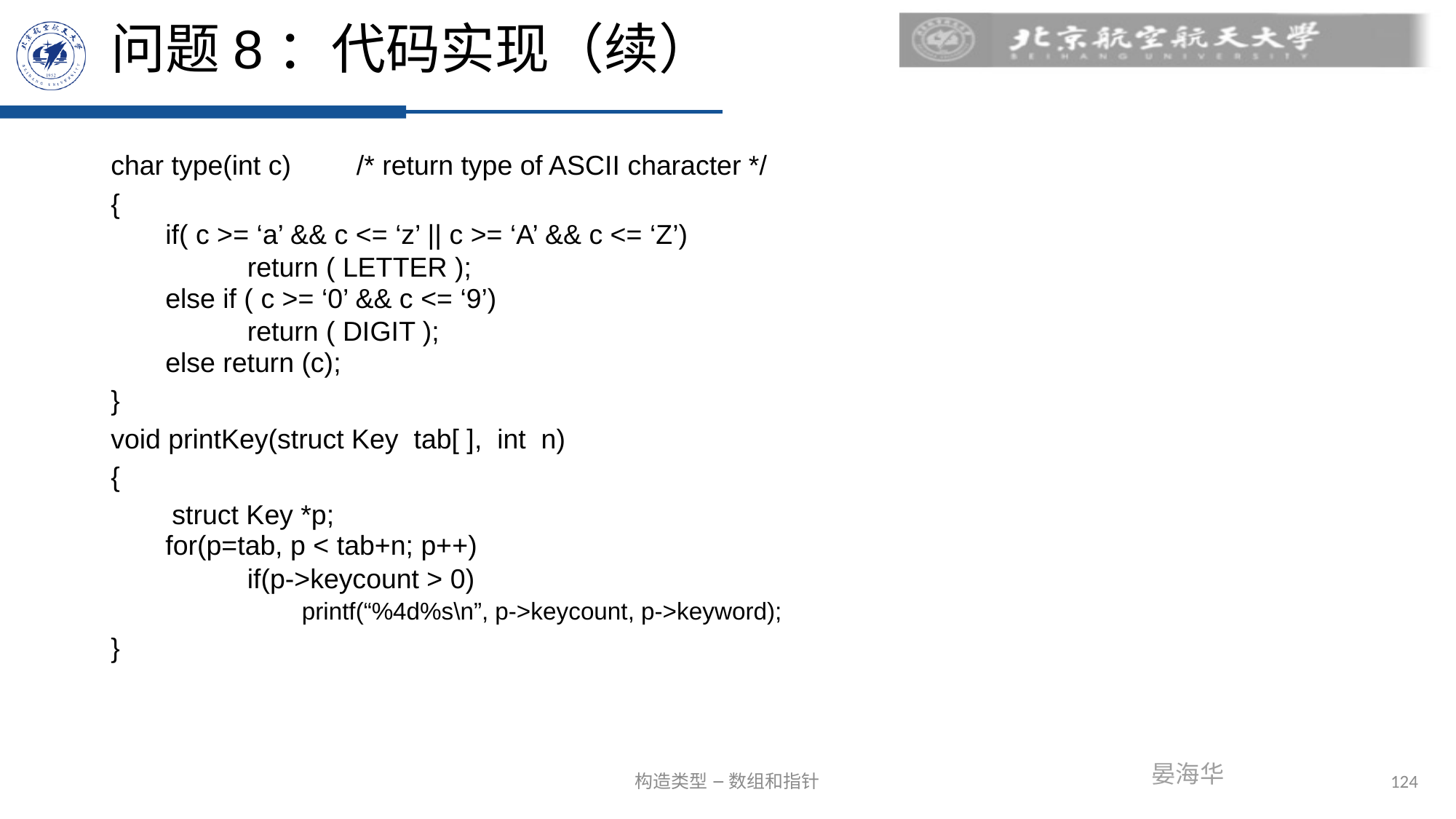

# 问题8：代码实现（续）
char type(int c)	/* return type of ASCII character */
{
if( c >= ‘a’ && c <= ‘z’ || c >= ‘A’ && c <= ‘Z’)
return ( LETTER );
else if ( c >= ‘0’ && c <= ‘9’)
return ( DIGIT );
else return (c);
}
void printKey(struct Key  tab[ ],  int  n)
{
        struct Key *p;
for(p=tab, p < tab+n; p++)
if(p->keycount > 0)
printf(“%4d%s\n”, p->keycount, p->keyword);
}
124
构造类型 – 数组和指针